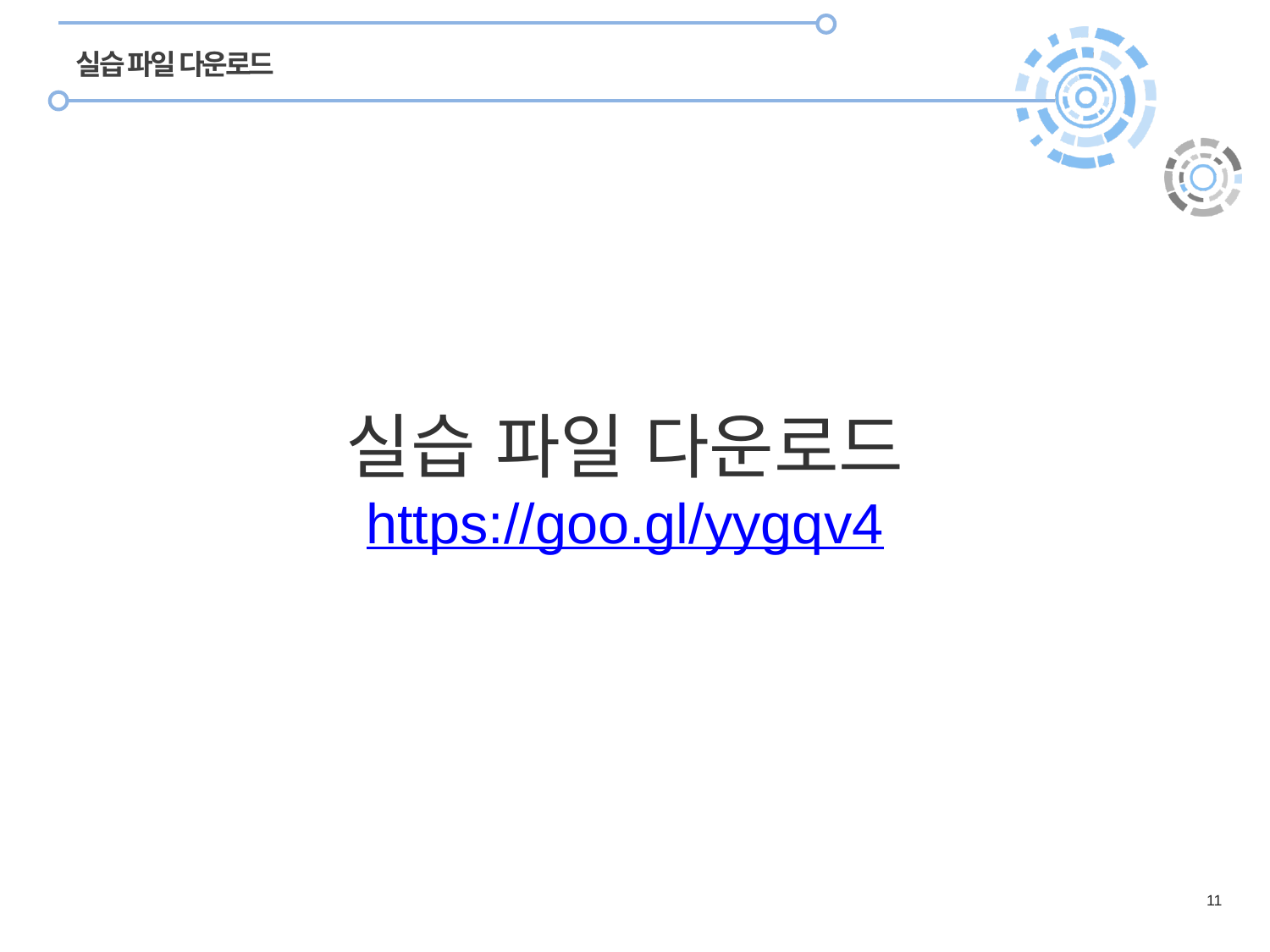

실습 파일 다운로드
실습 파일 다운로드
https://goo.gl/yygqv4